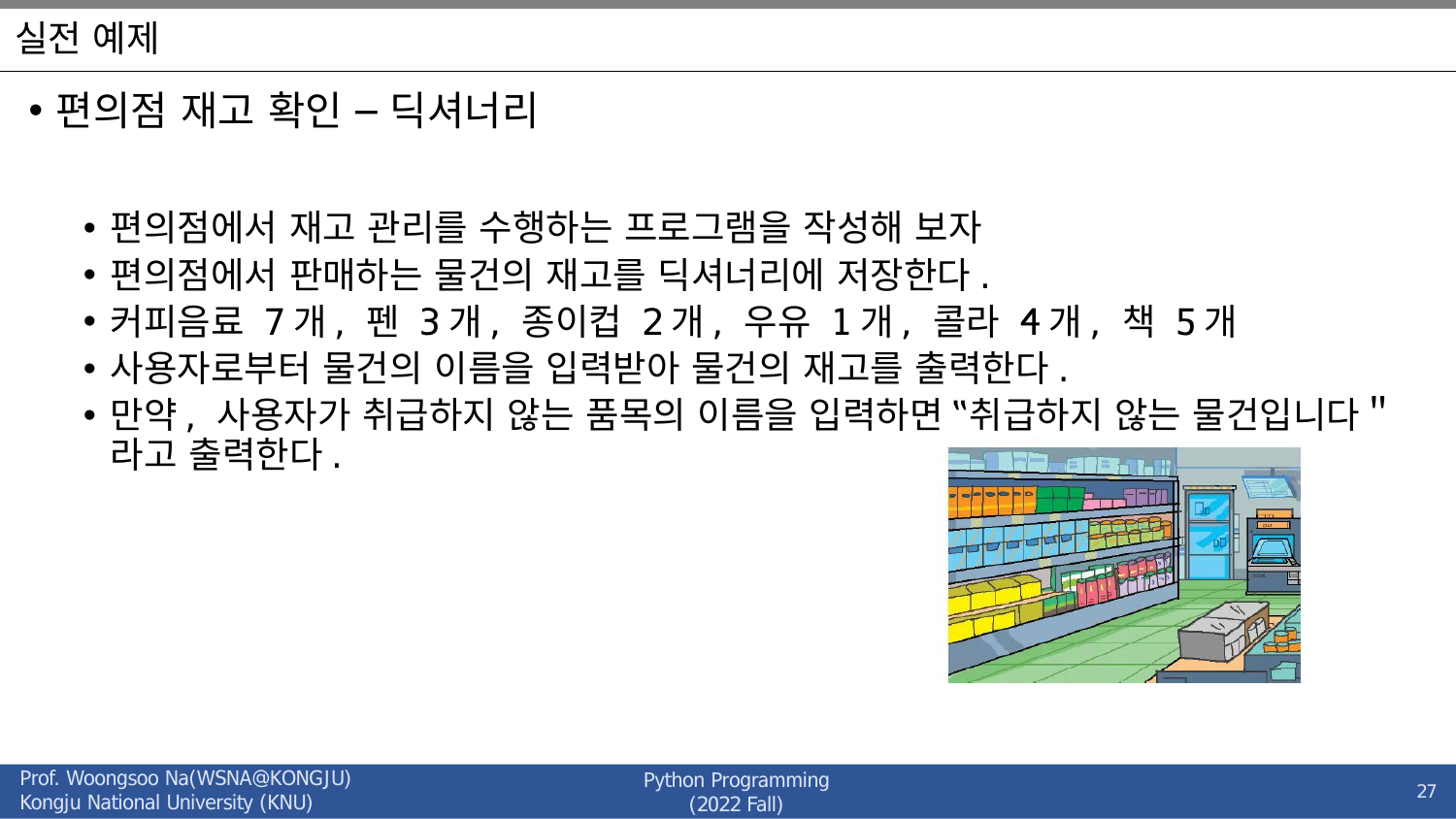

# 실전 예제
편의점 재고 확인 – 딕셔너리

편의점에서 재고 관리를 수행하는 프로그램을 작성해 보자
편의점에서 판매하는 물건의 재고를 딕셔너리에 저장한다.
커피음료 7개, 펜 3개, 종이컵 2개, 우유 1개, 콜라 4개, 책 5개
사용자로부터 물건의 이름을 입력받아 물건의 재고를 출력한다.
만약, 사용자가 취급하지 않는 품목의 이름을 입력하면 “취급하지 않는 물건입니다＂ 라고 출력한다.

27